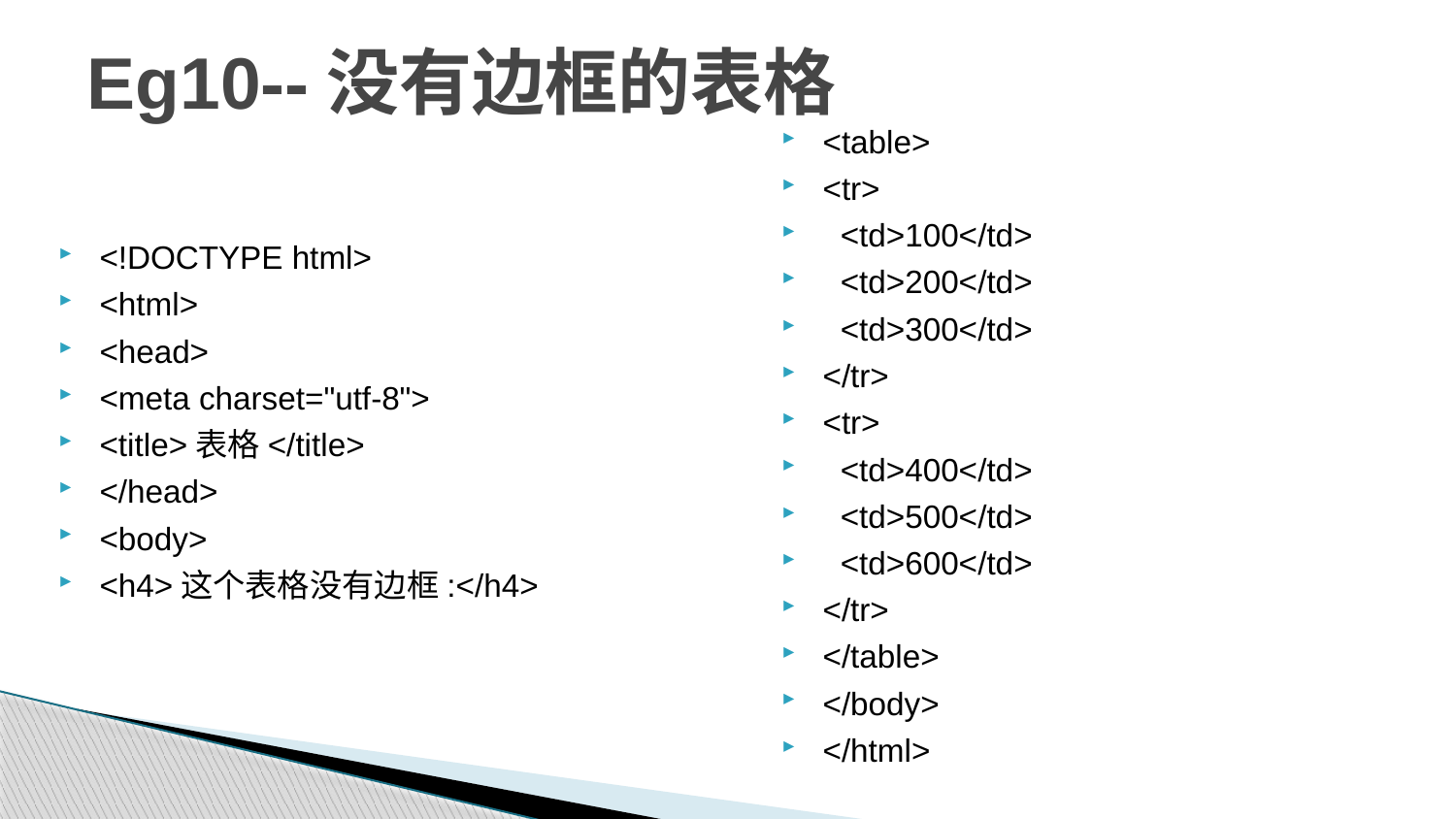

# Eg10--没有边框的表格
<table>
<tr>
  <td>100</td>
  <td>200</td>
  <td>300</td>
</tr>
<tr>
  <td>400</td>
  <td>500</td>
  <td>600</td>
</tr>
</table>
</body>
</html>
<!DOCTYPE html>
<html>
<head>
<meta charset="utf-8">
<title>表格</title>
</head>
<body>
<h4>这个表格没有边框:</h4>